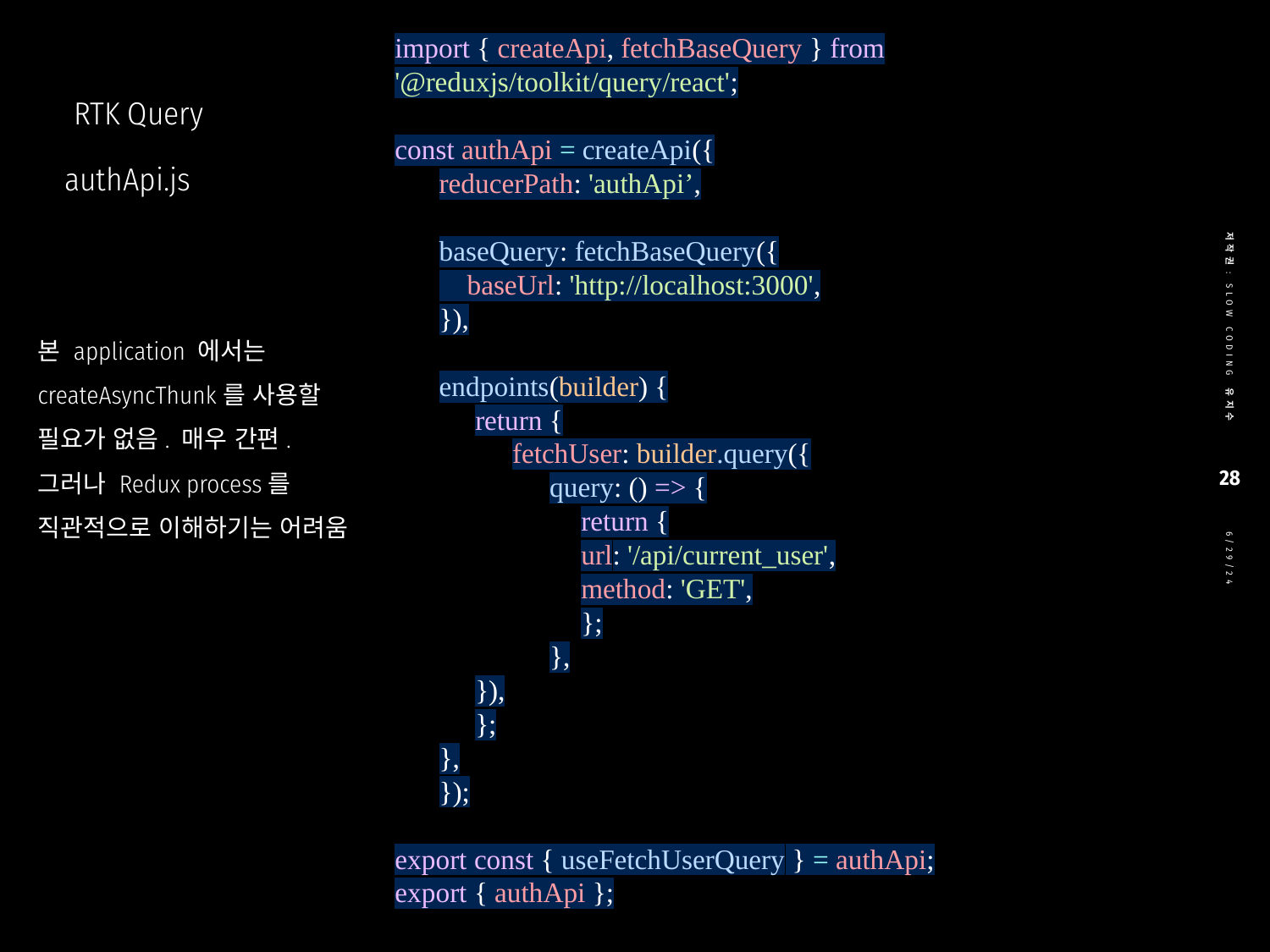

import { createApi, fetchBaseQuery } from '@reduxjs/toolkit/query/react';
const authApi = createApi({
reducerPath: 'authApi’,

baseQuery: fetchBaseQuery({
    baseUrl: 'http://localhost:3000',
}),

endpoints(builder) {
return {
fetchUser: builder.query({
query: () => {
return {
url: '/api/current_user',
method: 'GET',
};
},
}),
};
},
});
export const { useFetchUserQuery } = authApi;
export { authApi };
RTK Query
authApi.js
저작권: Slow Coding 유지수
본 application 에서는 createAsyncThunk를 사용할 필요가 없음. 매우 간편. 그러나 Redux process를 직관적으로 이해하기는 어려움
28
6/29/24